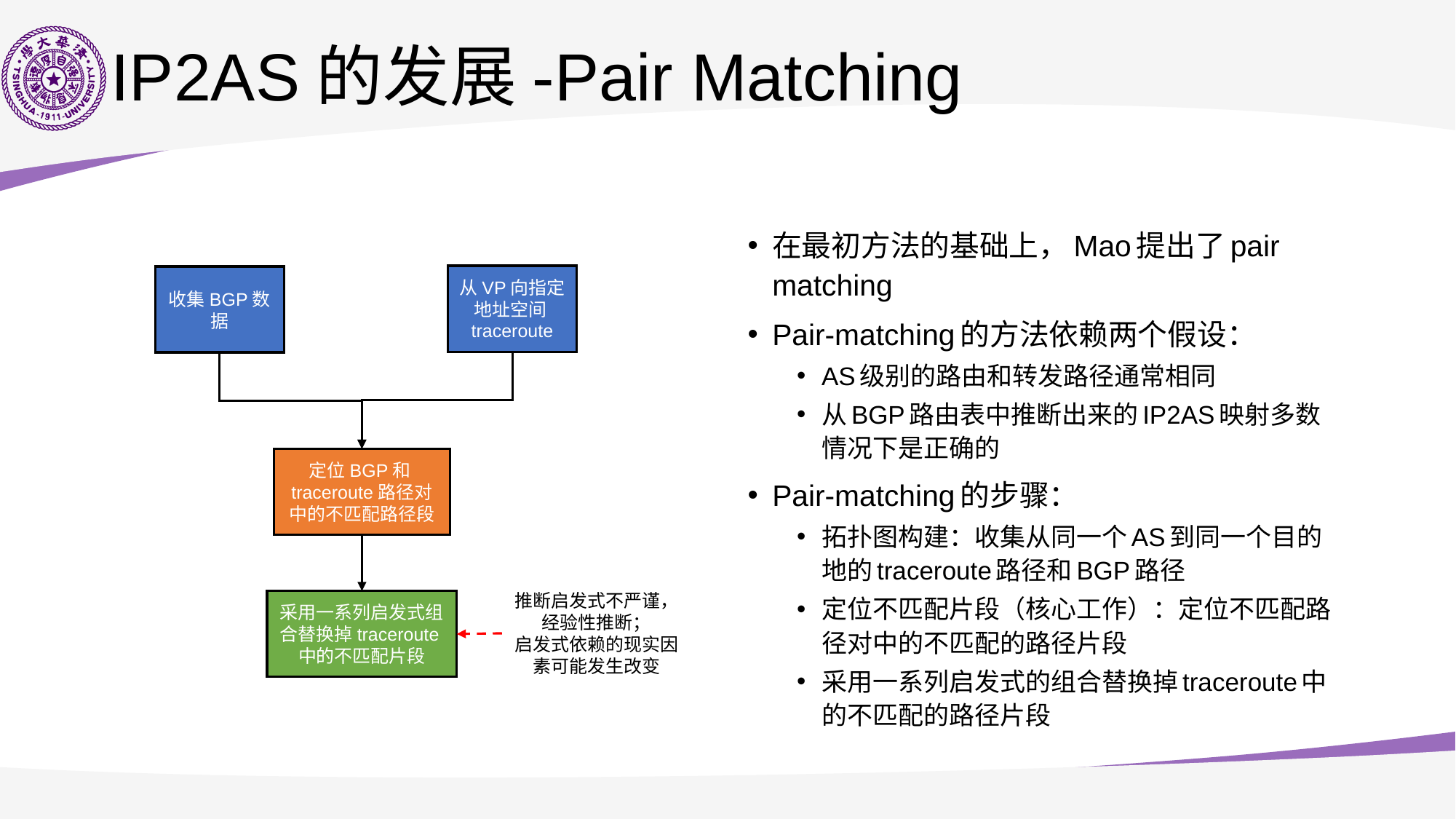

# IP2AS的发展-Pair Matching
在最初方法的基础上，Mao提出了pair matching
Pair-matching的方法依赖两个假设：
AS级别的路由和转发路径通常相同
从BGP路由表中推断出来的IP2AS映射多数情况下是正确的
Pair-matching的步骤：
拓扑图构建：收集从同一个AS到同一个目的地的traceroute路径和BGP路径
定位不匹配片段（核心工作）：定位不匹配路径对中的不匹配的路径片段
采用一系列启发式的组合替换掉traceroute中的不匹配的路径片段
从VP向指定地址空间traceroute
收集BGP数据
定位BGP和traceroute路径对中的不匹配路径段
推断启发式不严谨，经验性推断；
启发式依赖的现实因素可能发生改变
采用一系列启发式组合替换掉traceroute中的不匹配片段